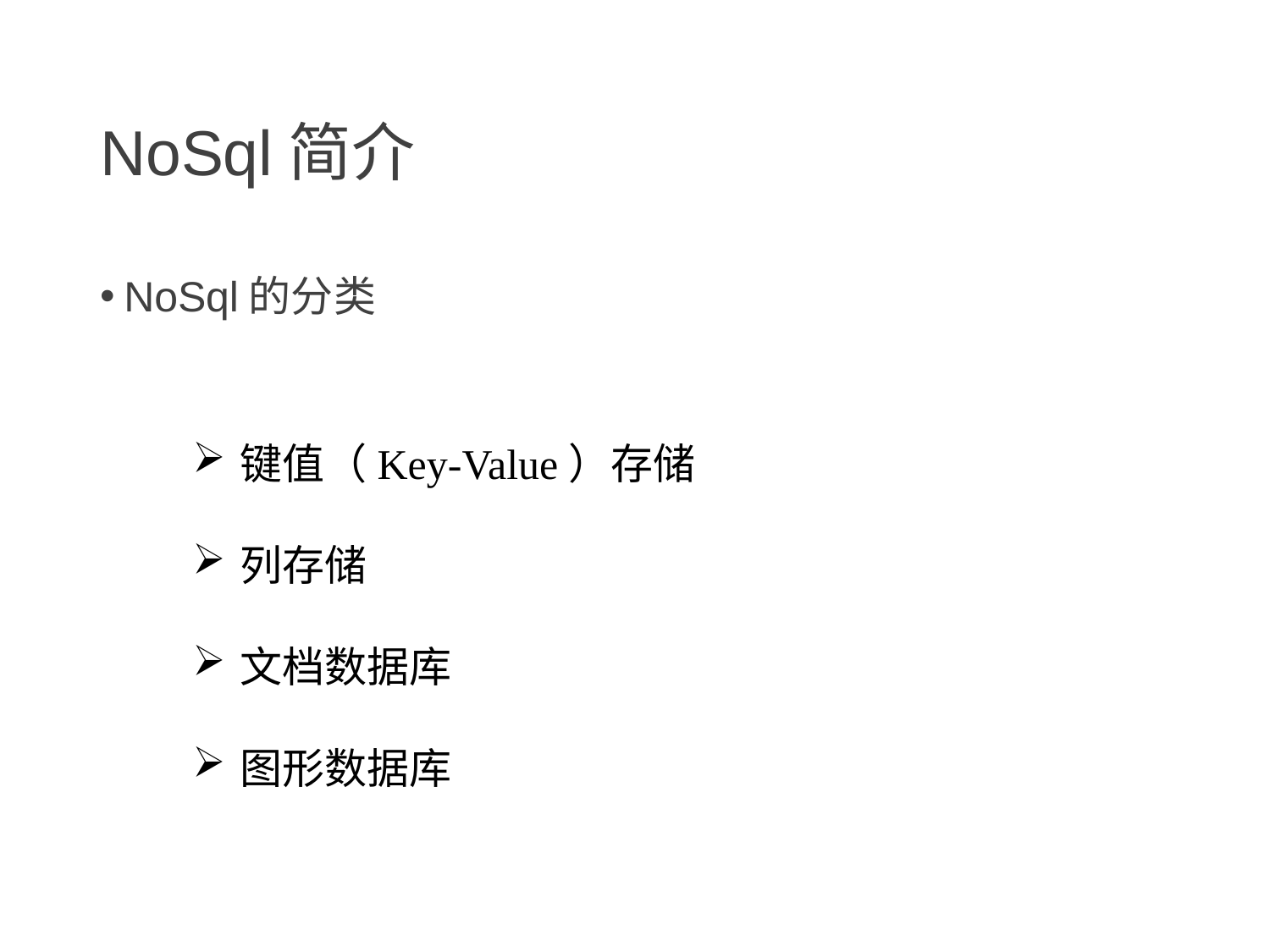

# NoSql简介
NoSql的分类
键值（Key-Value）存储
列存储
文档数据库
图形数据库